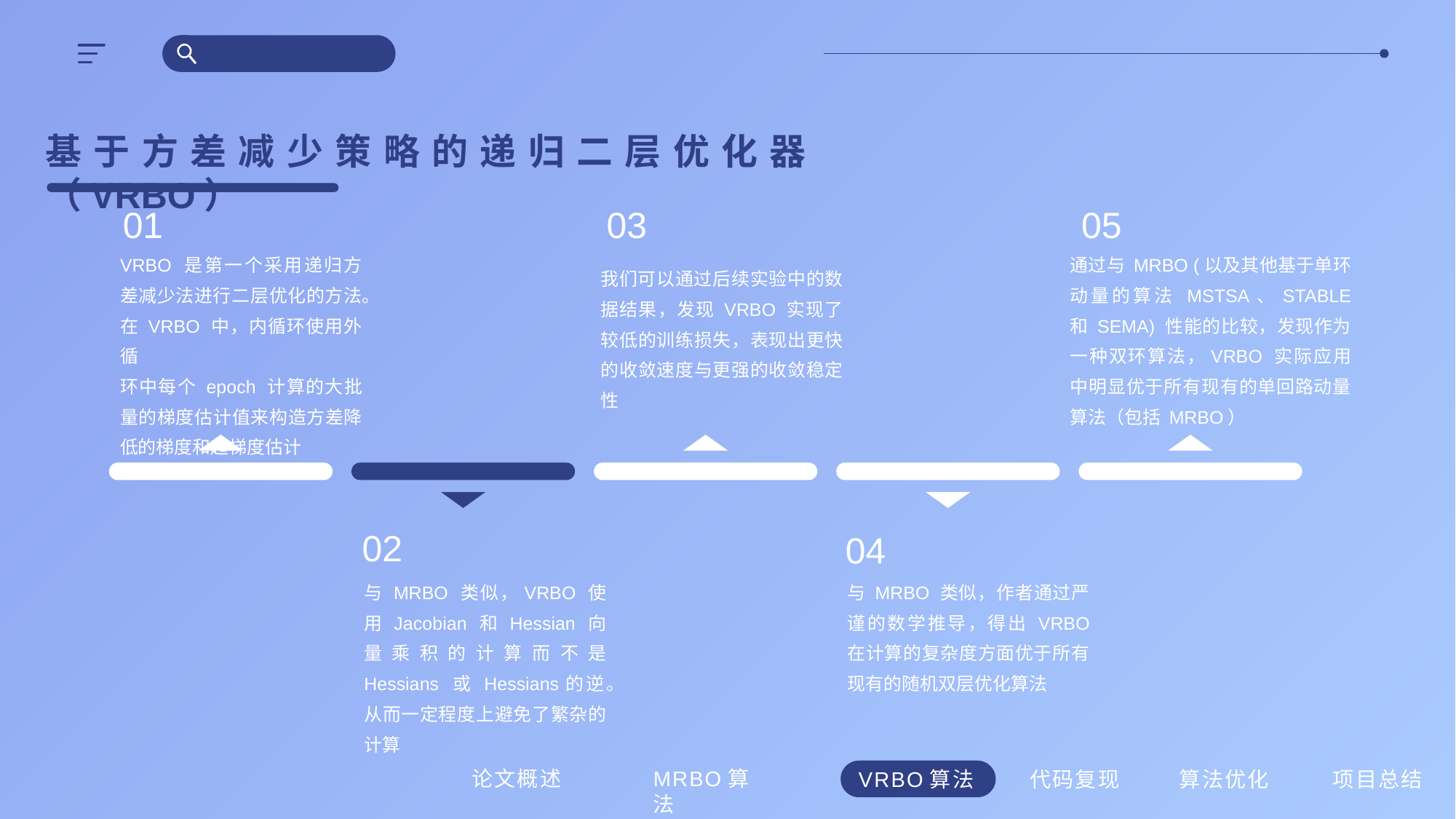

基于方差减少策略的递归二层优化器（VRBO）

01
05
03
通过与 MRBO (以及其他基于单环动量的算法 MSTSA、STABLE 和 SEMA) 性能的比较，发现作为一种双环算法，VRBO 实际应用中明显优于所有现有的单回路动量算法（包括 MRBO）
VRBO 是第一个采用递归方差减少法进行二层优化的方法。
在 VRBO 中，内循环使用外循
环中每个 epoch 计算的大批量的梯度估计值来构造方差降低的梯度和超梯度估计
我们可以通过后续实验中的数据结果，发现 VRBO 实现了较低的训练损失，表现出更快的收敛速度与更强的收敛稳定性

02
04
与 MRBO 类似，VRBO 使用 Jacobian 和 Hessian 向量乘积的计算而不是 Hessians 或 Hessians的逆。从而一定程度上避免了繁杂的计算
与 MRBO 类似，作者通过严谨的数学推导，得出 VRBO 在计算的复杂度方面优于所有现有的随机双层优化算法
论文概述
MRBO算法
VRBO算法
代码复现
项目总结
算法优化